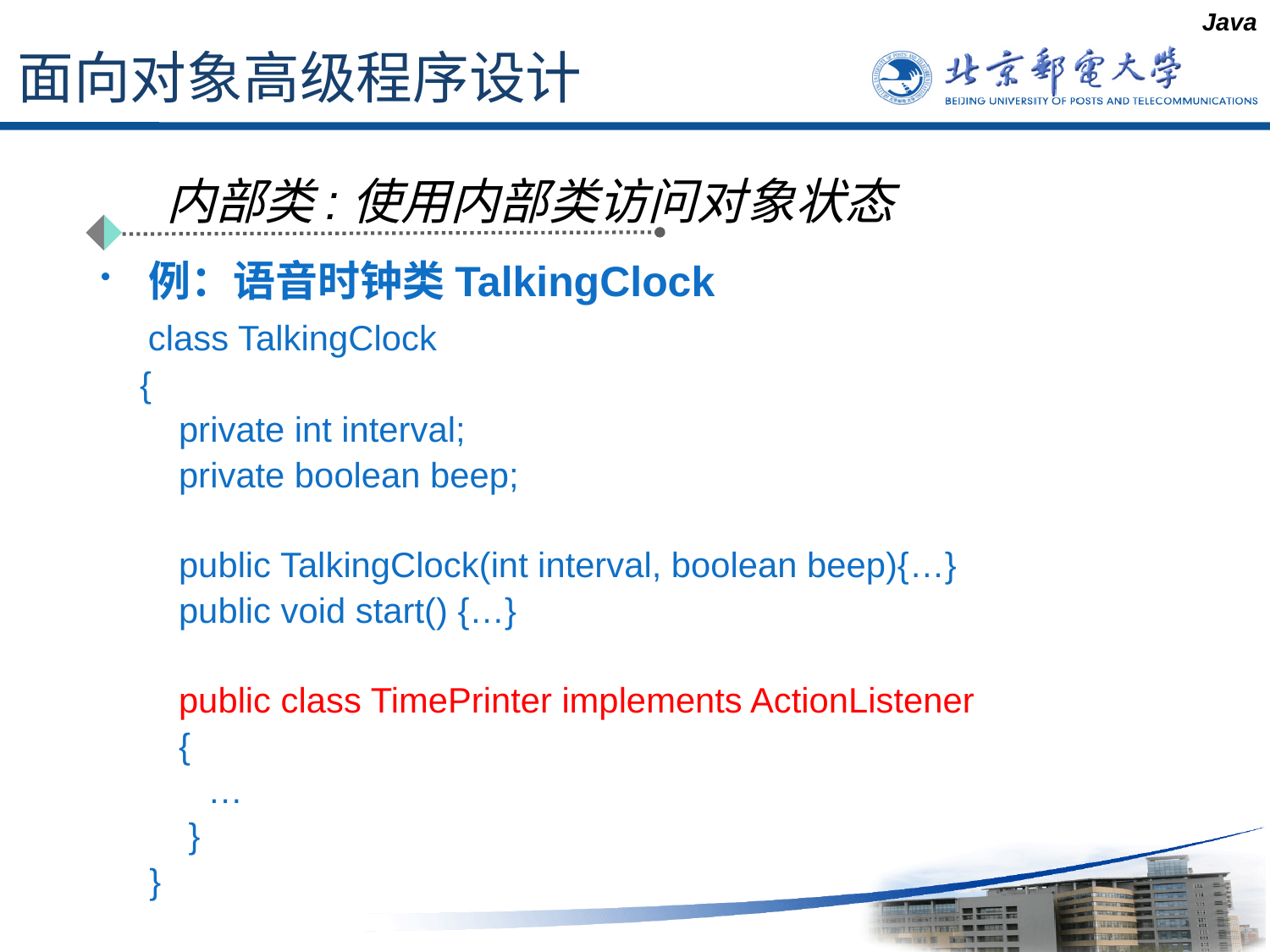

Java
# 面向对象高级程序设计

内部类:使用内部类访问对象状态

例：语音时钟类TalkingClock
    class TalkingClock
    {
        private int interval;
        private boolean beep;

        public TalkingClock(int interval, boolean beep){…}
        public void start() {…}

        public class TimePrinter implements ActionListener
        {
           …
         }
     }